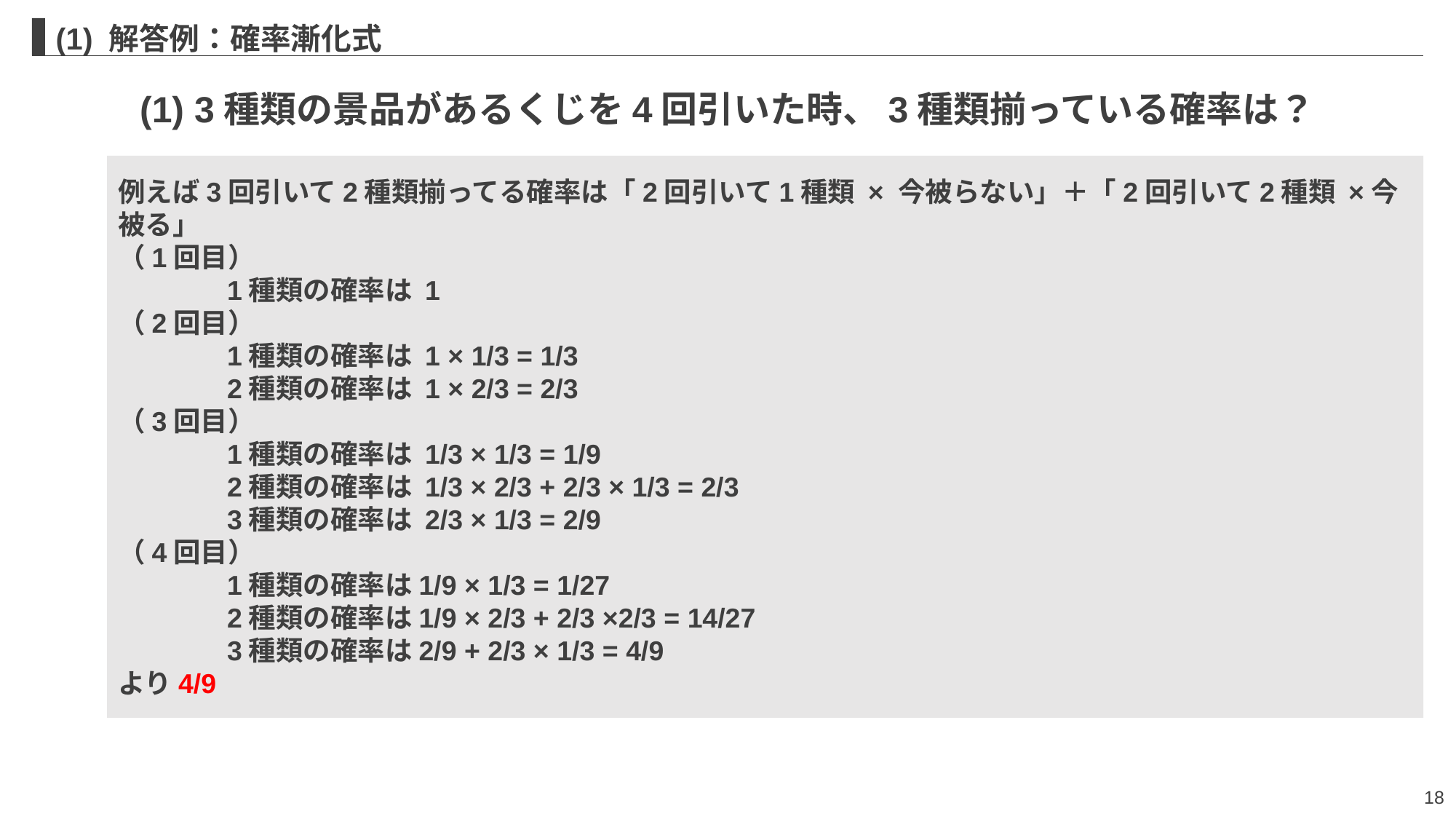

(1) 解答例：確率漸化式

(1) 3種類の景品があるくじを4回引いた時、3種類揃っている確率は？
例えば3回引いて2種類揃ってる確率は「2回引いて1種類 × 今被らない」＋「2回引いて2種類 ×今被る」
（1回目）
	1種類の確率は 1
（2回目）
	1種類の確率は 1 × 1/3 = 1/3
	2種類の確率は 1 × 2/3 = 2/3
（3回目）
	1種類の確率は 1/3 × 1/3 = 1/9
	2種類の確率は 1/3 × 2/3 + 2/3 × 1/3 = 2/3
	3種類の確率は 2/3 × 1/3 = 2/9
（4回目）
	1種類の確率は1/9 × 1/3 = 1/27
	2種類の確率は1/9 × 2/3 + 2/3 ×2/3 = 14/27
	3種類の確率は2/9 + 2/3 × 1/3 = 4/9
より4/9
18